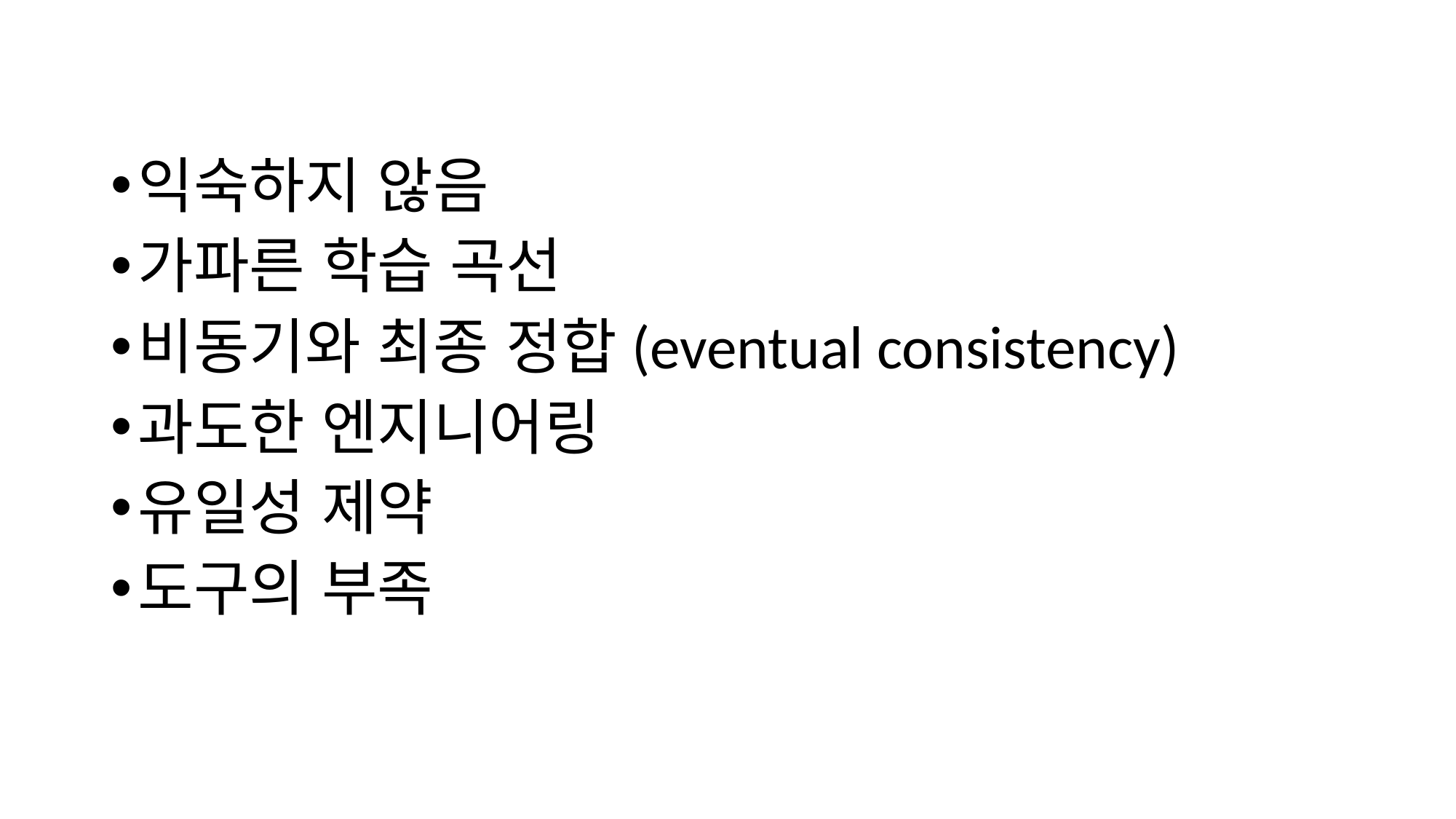

익숙하지 않음
가파른 학습 곡선
비동기와 최종 정합(eventual consistency)
과도한 엔지니어링
유일성 제약
도구의 부족